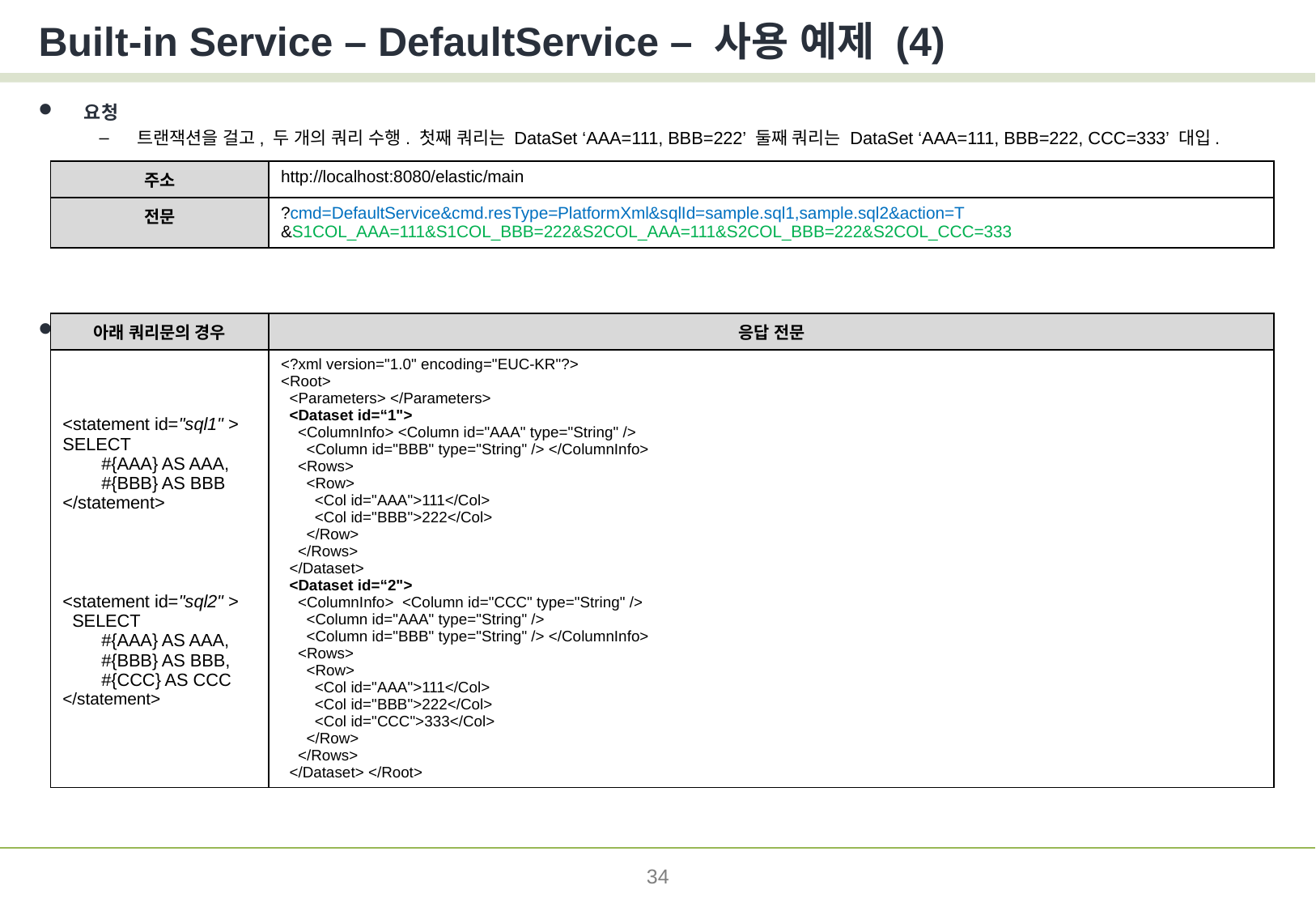

# Built-in Service – DefaultService – 사용 예제 (4)
요청
트랜잭션을 걸고, 두 개의 쿼리 수행. 첫째 쿼리는 DataSet ‘AAA=111, BBB=222’ 둘째 쿼리는 DataSet ‘AAA=111, BBB=222, CCC=333’ 대입.

응답

| 주소 | http://localhost:8080/elastic/main |
| --- | --- |
| 전문 | ?cmd=DefaultService&cmd.resType=PlatformXml&sqlId=sample.sql1,sample.sql2&action=T &S1COL\_AAA=111&S1COL\_BBB=222&S2COL\_AAA=111&S2COL\_BBB=222&S2COL\_CCC=333 |
| 아래 쿼리문의 경우 | 응답 전문 |
| --- | --- |
| <statement id="sql1" > SELECT #{AAA} AS AAA, #{BBB} AS BBB </statement> <statement id="sql2" > SELECT #{AAA} AS AAA, #{BBB} AS BBB, #{CCC} AS CCC </statement> | <?xml version="1.0" encoding="EUC-KR"?> <Root> <Parameters> </Parameters> <Dataset id=“1"> <ColumnInfo> <Column id="AAA" type="String" /> <Column id="BBB" type="String" /> </ColumnInfo> <Rows> <Row> <Col id="AAA">111</Col> <Col id="BBB">222</Col> </Row> </Rows> </Dataset> <Dataset id=“2"> <ColumnInfo> <Column id="CCC" type="String" /> <Column id="AAA" type="String" /> <Column id="BBB" type="String" /> </ColumnInfo> <Rows> <Row> <Col id="AAA">111</Col> <Col id="BBB">222</Col> <Col id="CCC">333</Col> </Row> </Rows> </Dataset> </Root> |
34